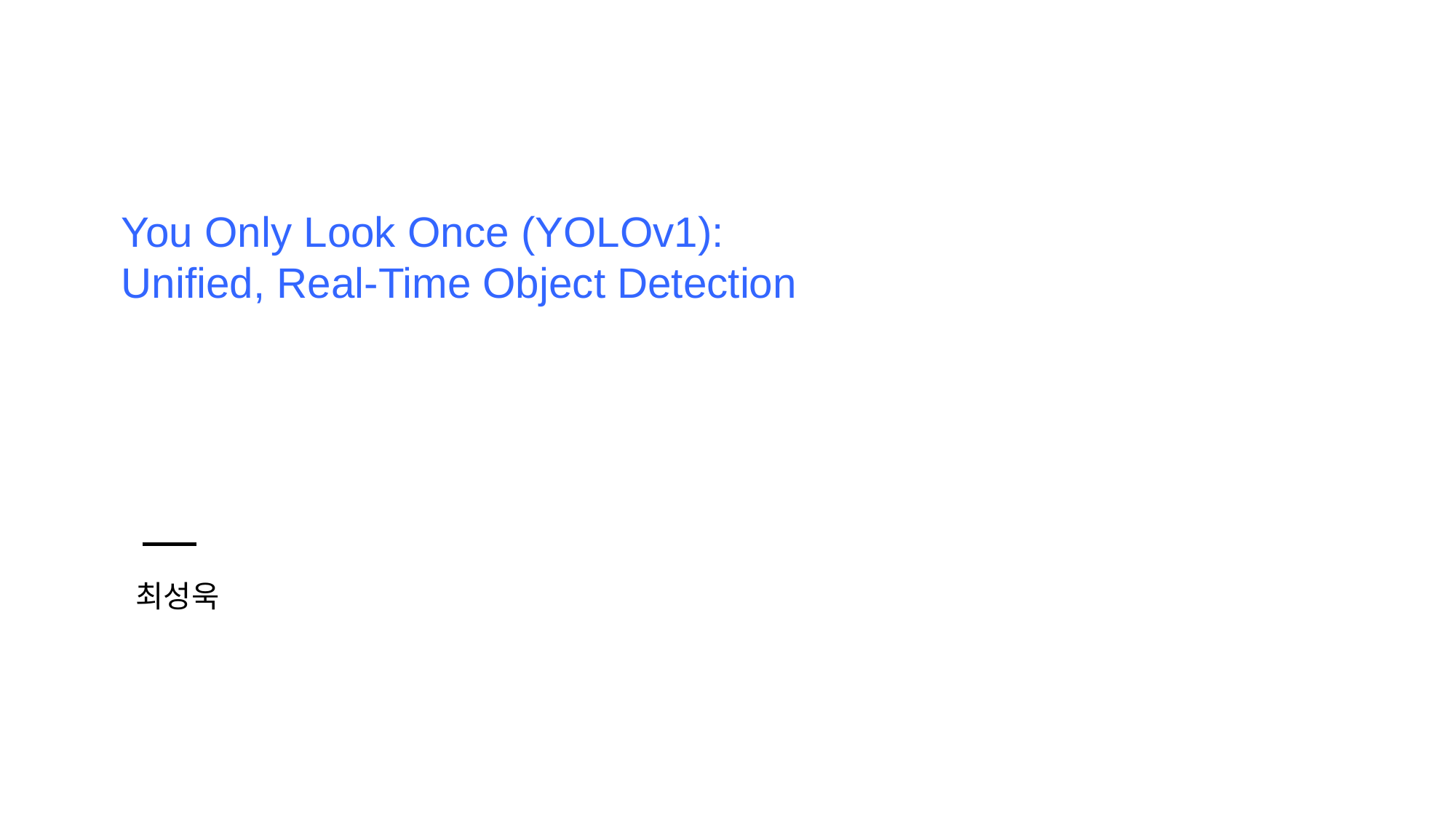

You Only Look Once (YOLOv1):
Unified, Real-Time Object Detection
최성욱